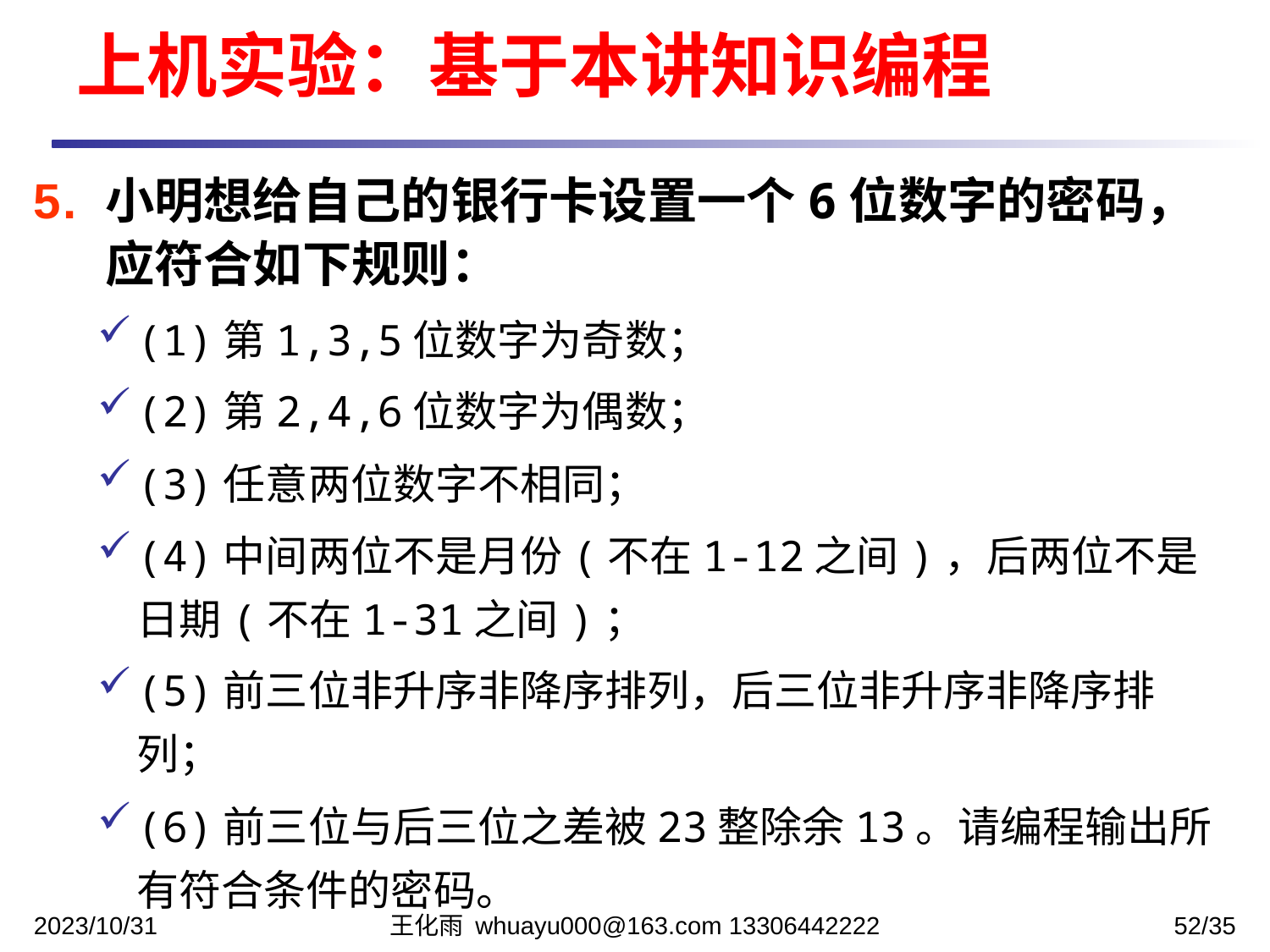

上机实验：基于本讲知识编程
小明想给自己的银行卡设置一个6位数字的密码，应符合如下规则：
(1)第1,3,5位数字为奇数；
(2)第2,4,6位数字为偶数；
(3)任意两位数字不相同；
(4)中间两位不是月份(不在1-12之间)，后两位不是日期(不在1-31之间)；
(5)前三位非升序非降序排列，后三位非升序非降序排列；
(6)前三位与后三位之差被23整除余13。请编程输出所有符合条件的密码。
2023/10/31
王化雨 whuayu000@163.com 13306442222
52/35